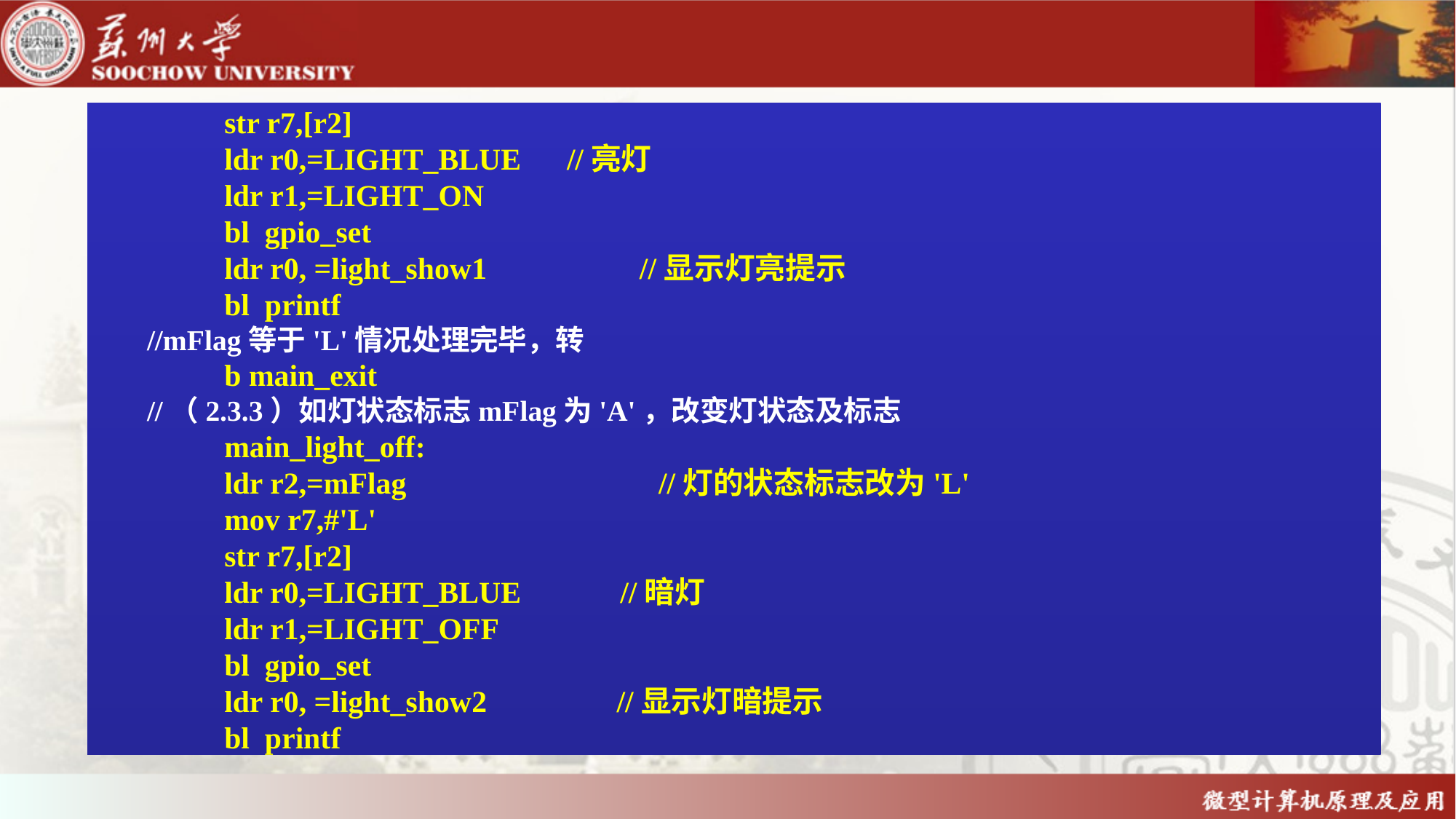

str r7,[r2]
	ldr r0,=LIGHT_BLUE      //亮灯
	ldr r1,=LIGHT_ON
	bl  gpio_set
	ldr r0, =light_show1                    //显示灯亮提示
	bl  printf
//mFlag等于'L'情况处理完毕，转
	b main_exit
//（2.3.3）如灯状态标志mFlag为'A'，改变灯状态及标志
	main_light_off:
	ldr r2,=mFlag		              //灯的状态标志改为'L'
	mov r7,#'L'
	str r7,[r2]
	ldr r0,=LIGHT_BLUE             //暗灯
	ldr r1,=LIGHT_OFF
	bl  gpio_set
	ldr r0, =light_show2                 //显示灯暗提示
	bl  printf